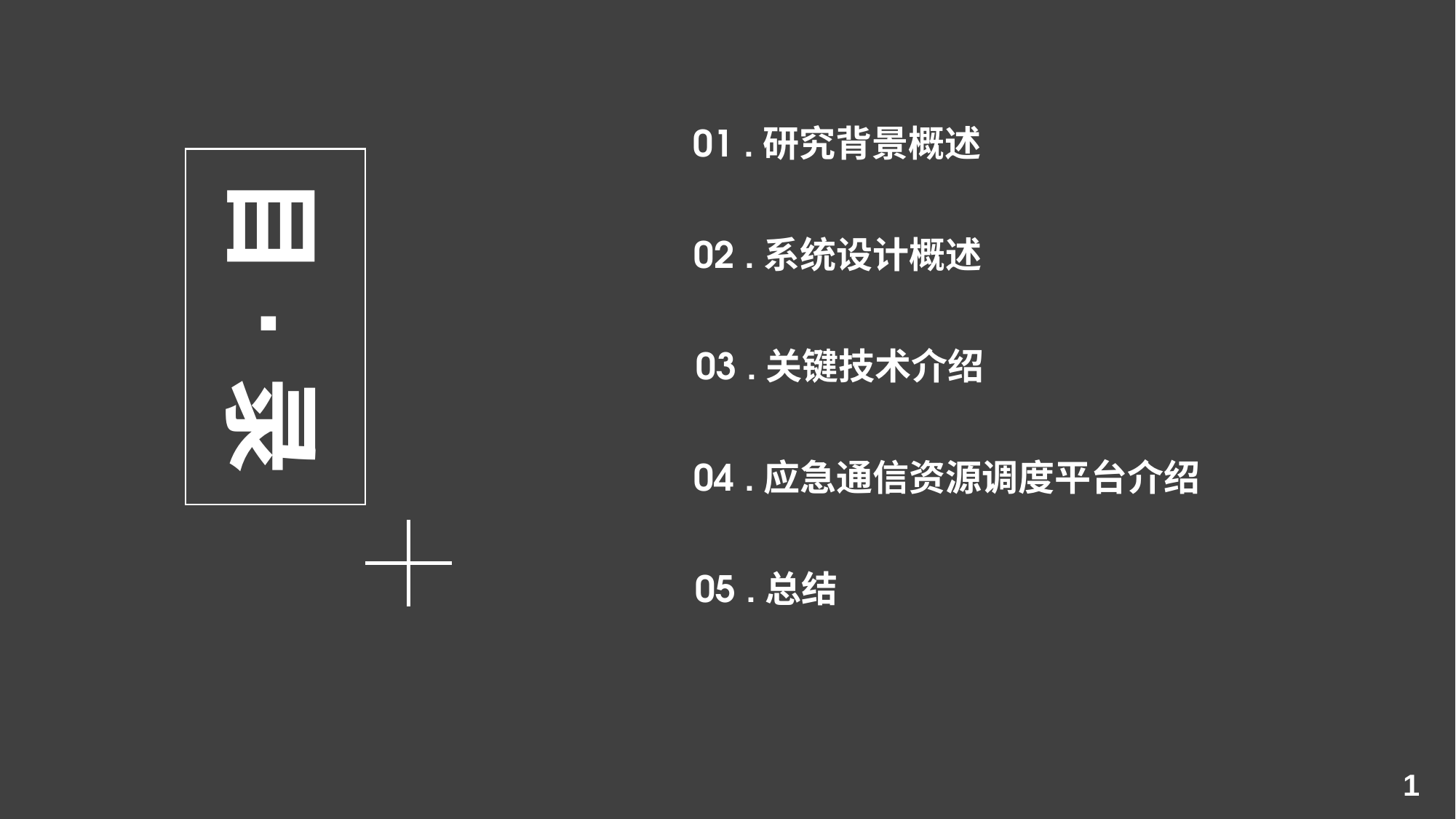

01 .研究背景概述
目·录
02 .系统设计概述
03 .关键技术介绍
04 .应急通信资源调度平台介绍
05 .总结
1